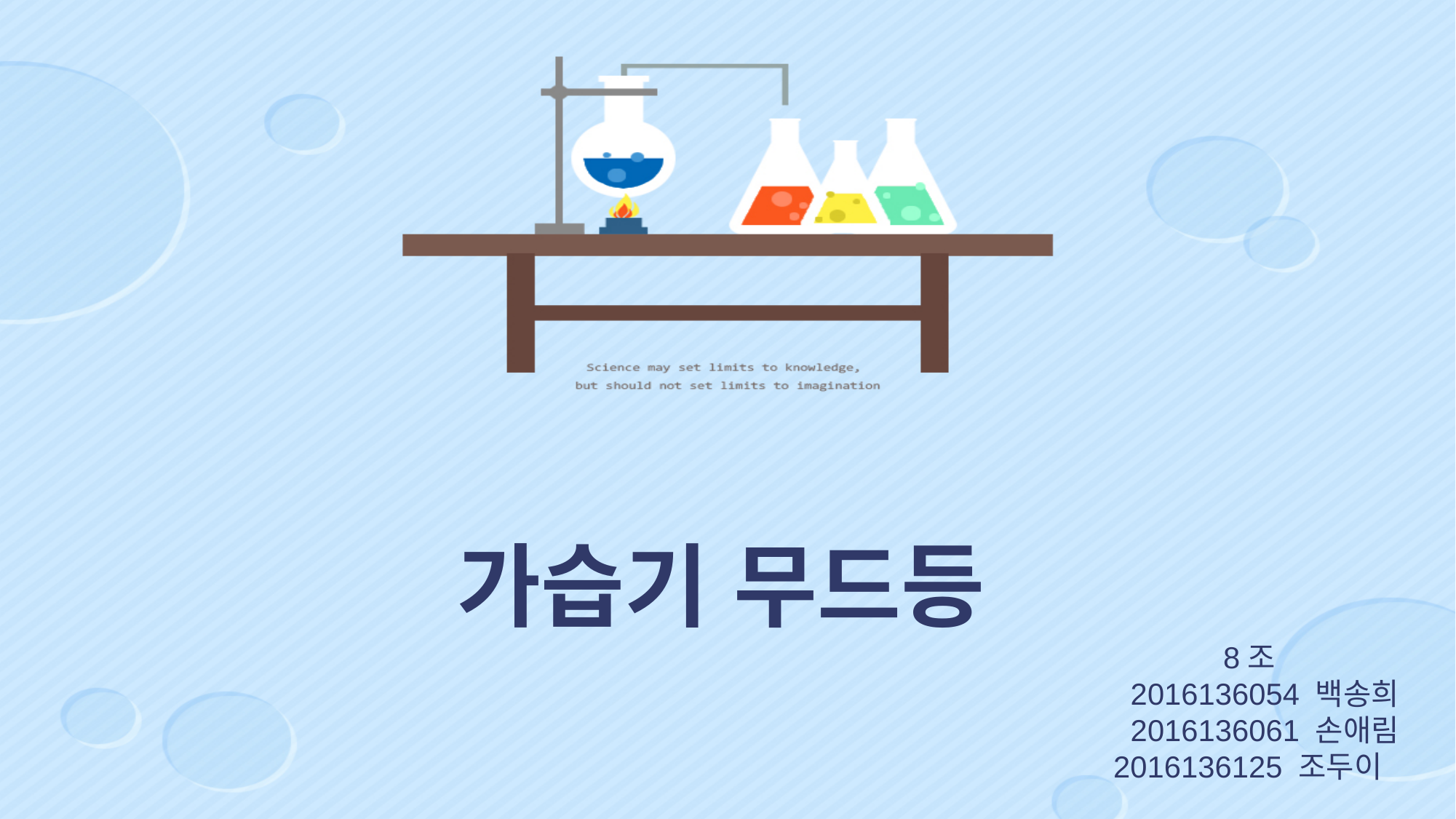

# 가습기 무드등
                    8조
2016136054 백송희
2016136061 손애림
2016136125 조두이